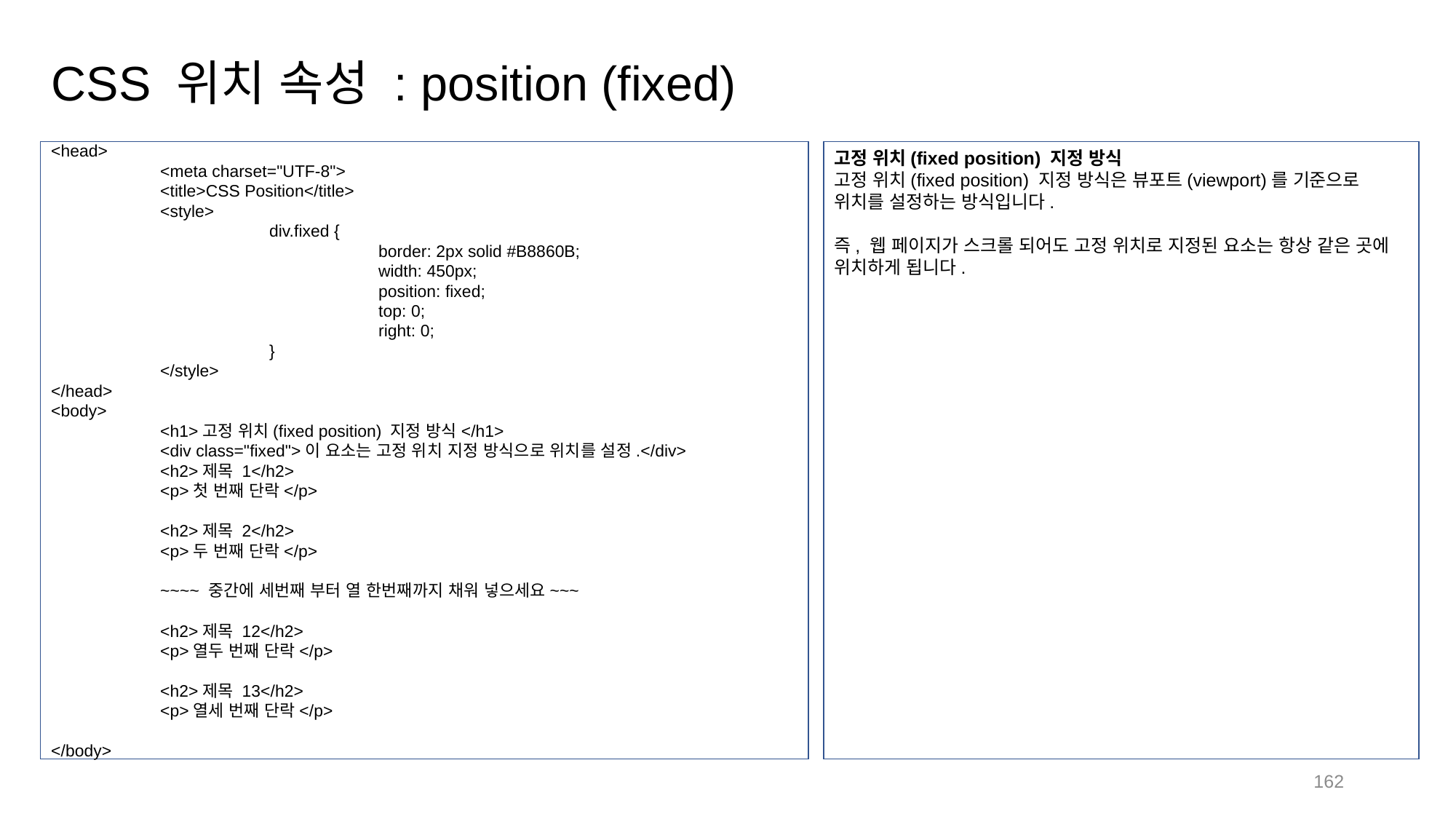

# CSS 위치 속성 : position (fixed)
<head>
	<meta charset="UTF-8">
	<title>CSS Position</title>
	<style>
		div.fixed {
			border: 2px solid #B8860B;
			width: 450px;
			position: fixed;
			top: 0;
			right: 0;
		}
	</style>
</head>
<body>
	<h1>고정 위치(fixed position) 지정 방식</h1>
	<div class="fixed">이 요소는 고정 위치 지정 방식으로 위치를 설정.</div>
	<h2>제목 1</h2>
	<p>첫 번째 단락</p>

	<h2>제목 2</h2>
	<p>두 번째 단락</p>

	~~~~ 중간에 세번째 부터 열 한번째까지 채워 넣으세요~~~

	<h2>제목 12</h2>
	<p>열두 번째 단락</p>

	<h2>제목 13</h2>
	<p>열세 번째 단락</p>

</body>
고정 위치(fixed position) 지정 방식
고정 위치(fixed position) 지정 방식은 뷰포트(viewport)를 기준으로 위치를 설정하는 방식입니다.

즉, 웹 페이지가 스크롤 되어도 고정 위치로 지정된 요소는 항상 같은 곳에 위치하게 됩니다.
162